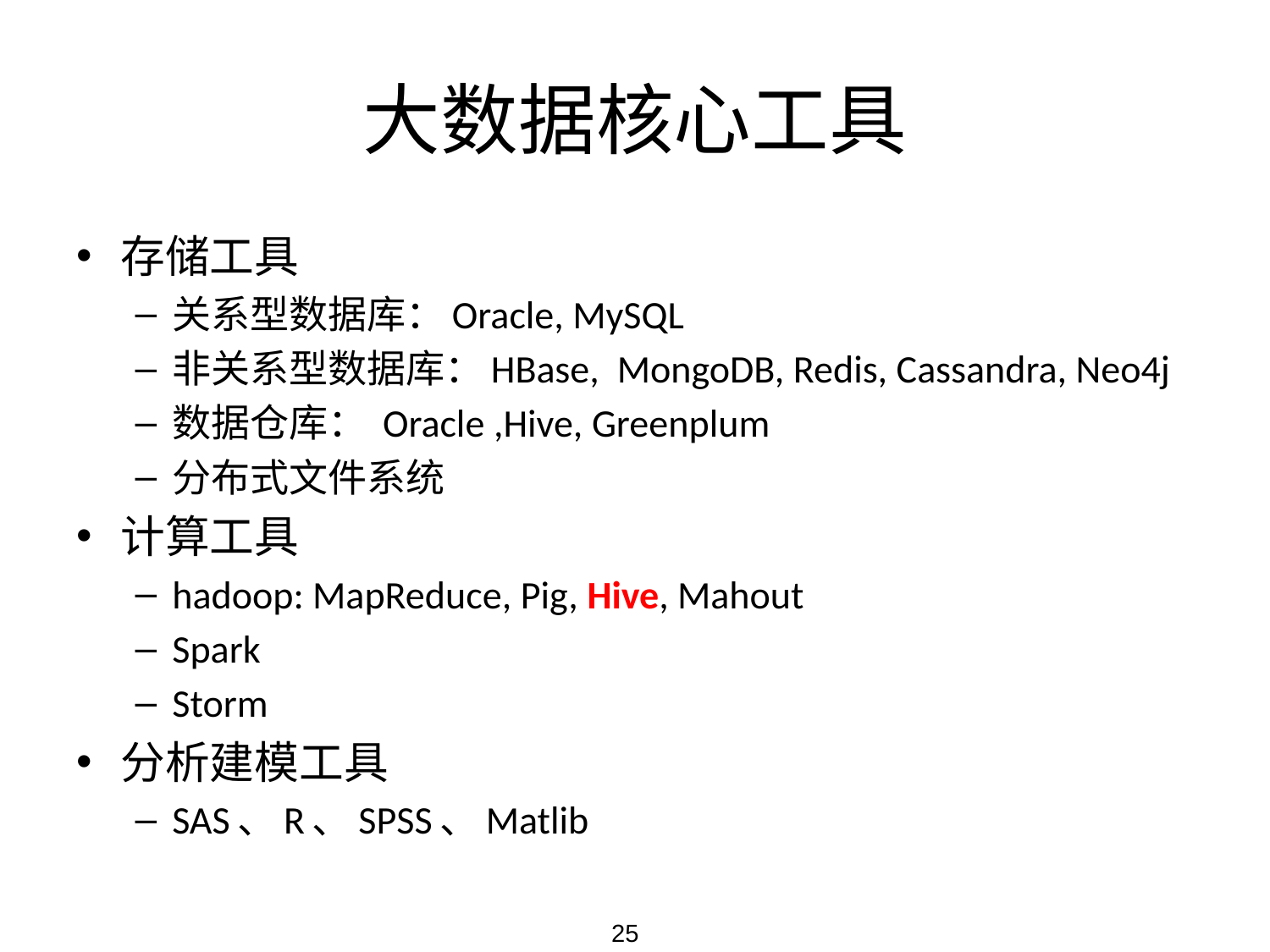

# 大数据核心工具
存储工具
关系型数据库：Oracle, MySQL
非关系型数据库：HBase,  MongoDB, Redis, Cassandra, Neo4j
数据仓库： Oracle ,Hive, Greenplum
分布式文件系统
计算工具
hadoop: MapReduce, Pig, Hive, Mahout
Spark
Storm
分析建模工具
SAS、R、SPSS、Matlib